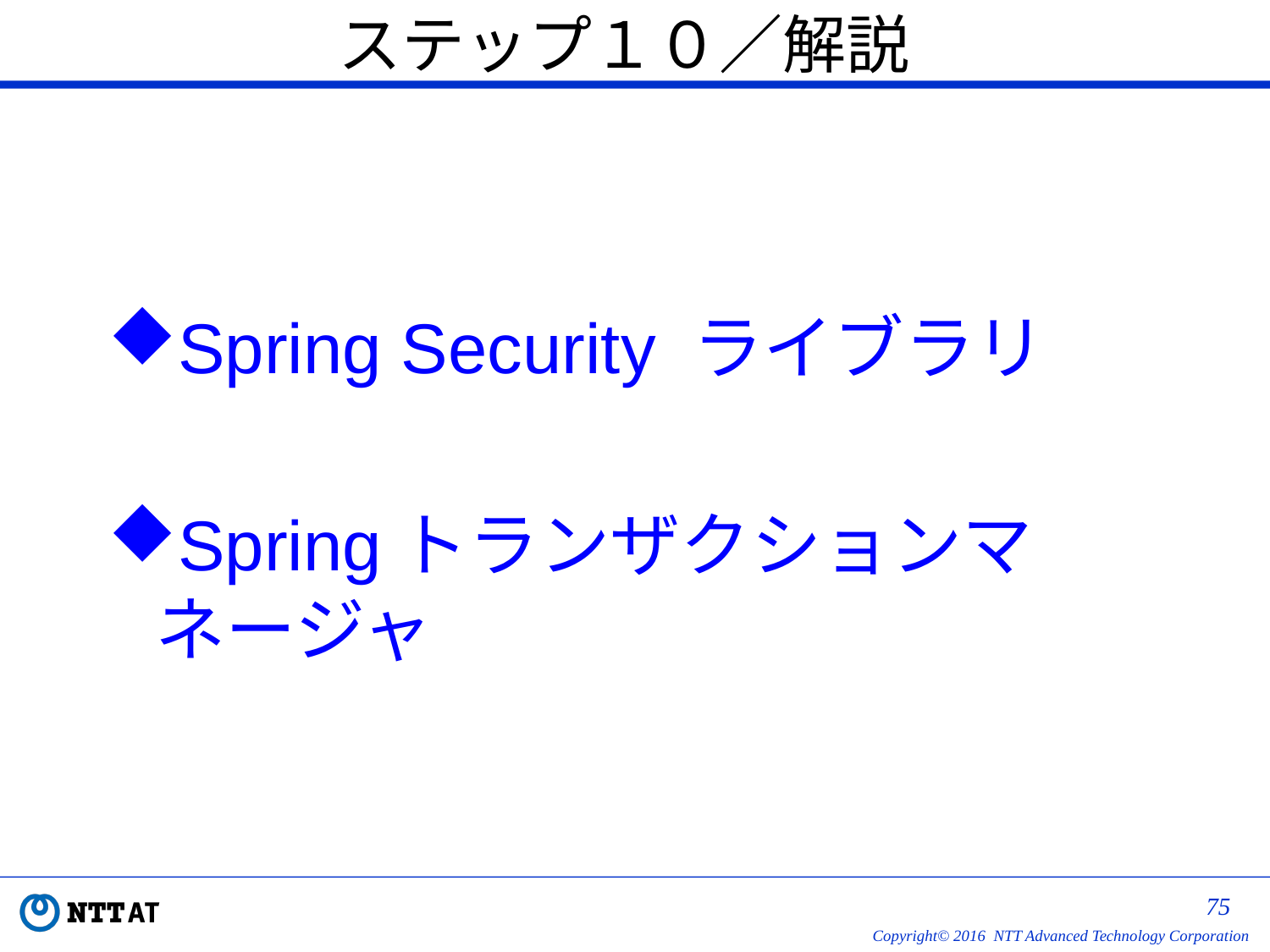

# ステップ１０／解説
Spring Security ライブラリ

Springトランザクションマネージャ
75